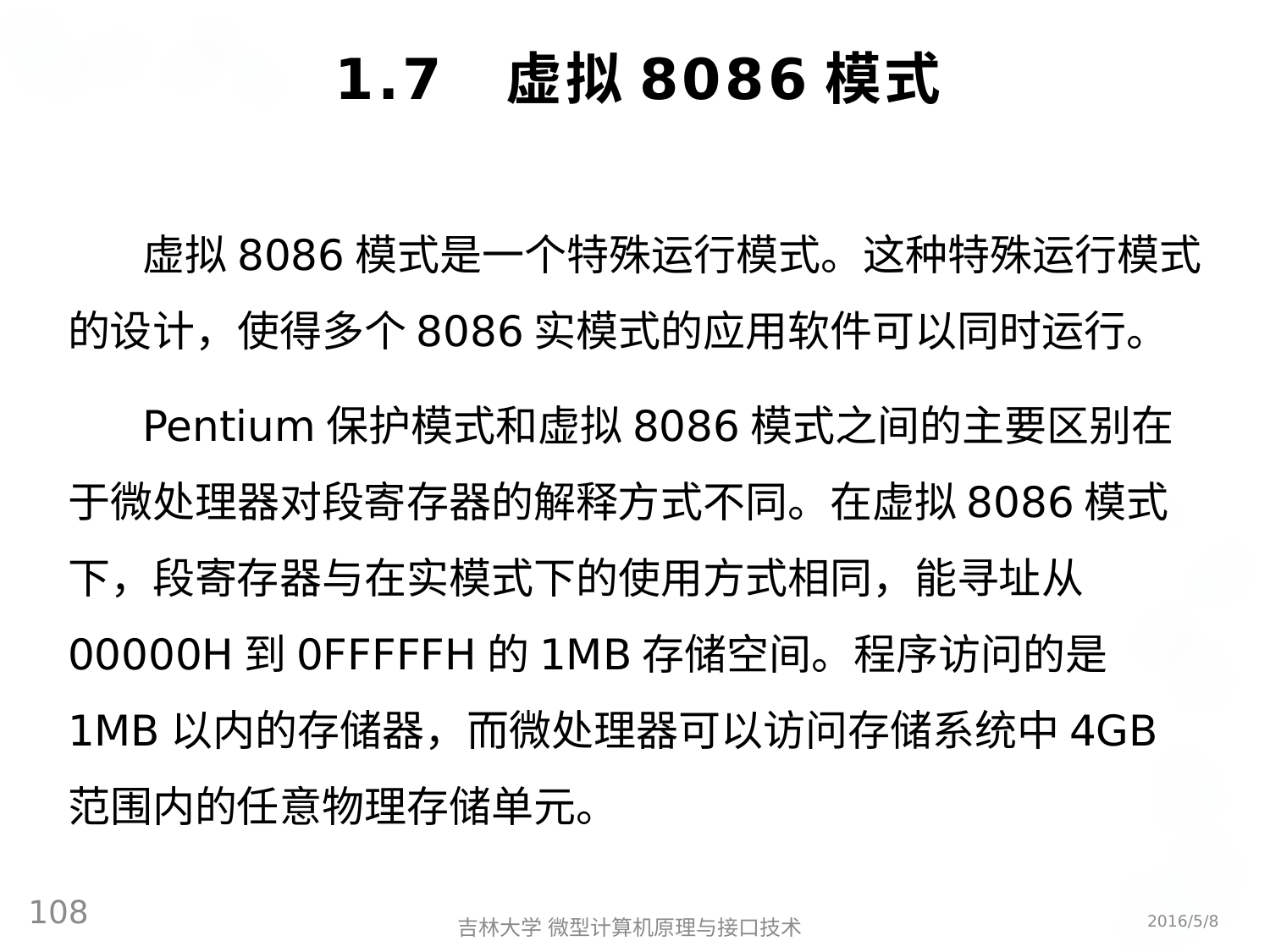

# 1.7  虚拟8086模式
虚拟8086模式是一个特殊运行模式。这种特殊运行模式的设计，使得多个8086实模式的应用软件可以同时运行。
Pentium保护模式和虚拟8086模式之间的主要区别在于微处理器对段寄存器的解释方式不同。在虚拟8086模式下，段寄存器与在实模式下的使用方式相同，能寻址从00000H到0FFFFFH的1MB存储空间。程序访问的是1MB以内的存储器，而微处理器可以访问存储系统中4GB范围内的任意物理存储单元。

108
2016/5/8
吉林大学 微型计算机原理与接口技术